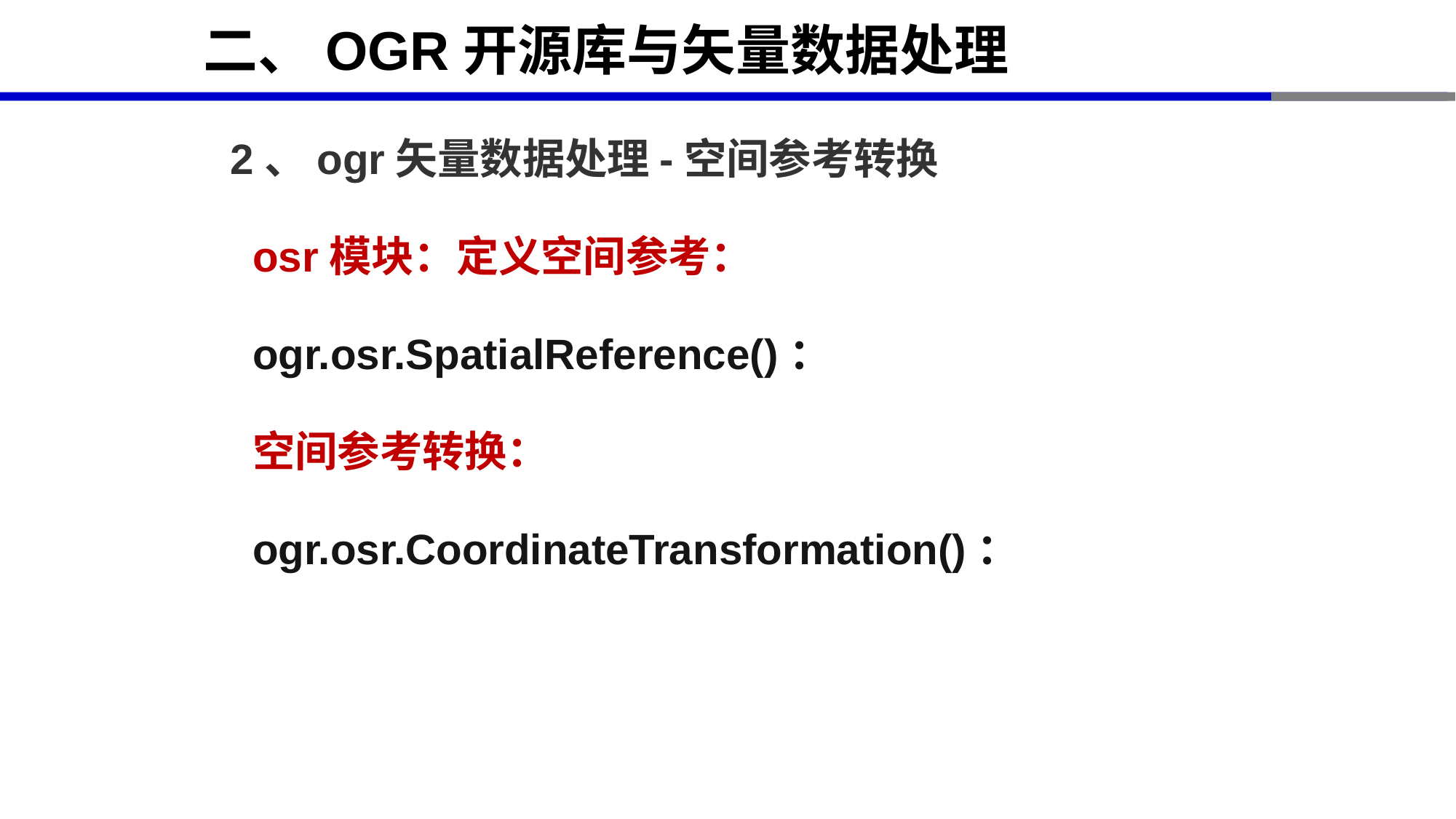

# 二、OGR开源库与矢量数据处理
2、ogr矢量数据处理-空间参考转换
osr模块：定义空间参考：
ogr.osr.SpatialReference()：
空间参考转换：
ogr.osr.CoordinateTransformation()：